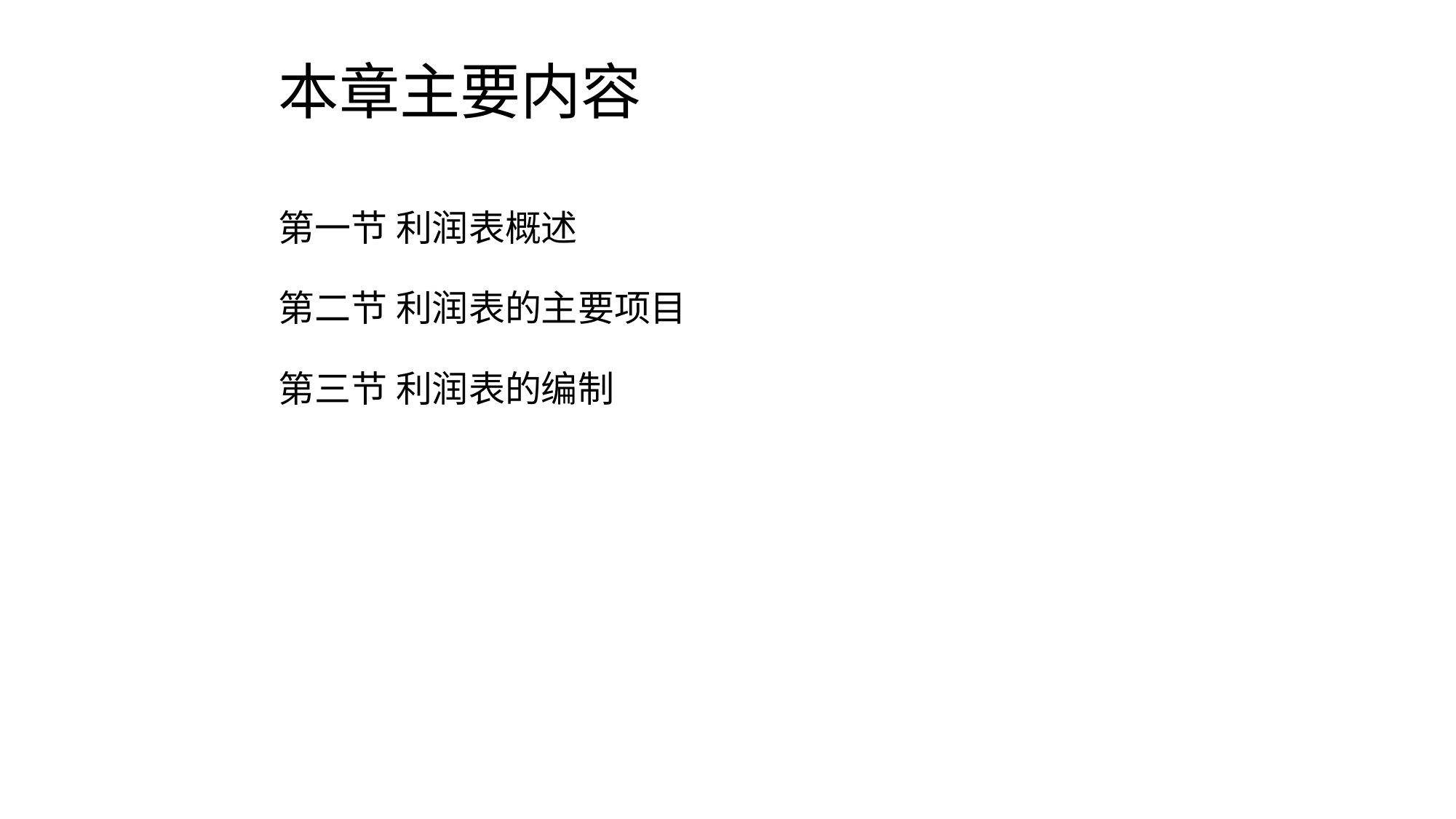

本章主要内容
#
第一节 利润表概述
第二节 利润表的主要项目
第三节 利润表的编制